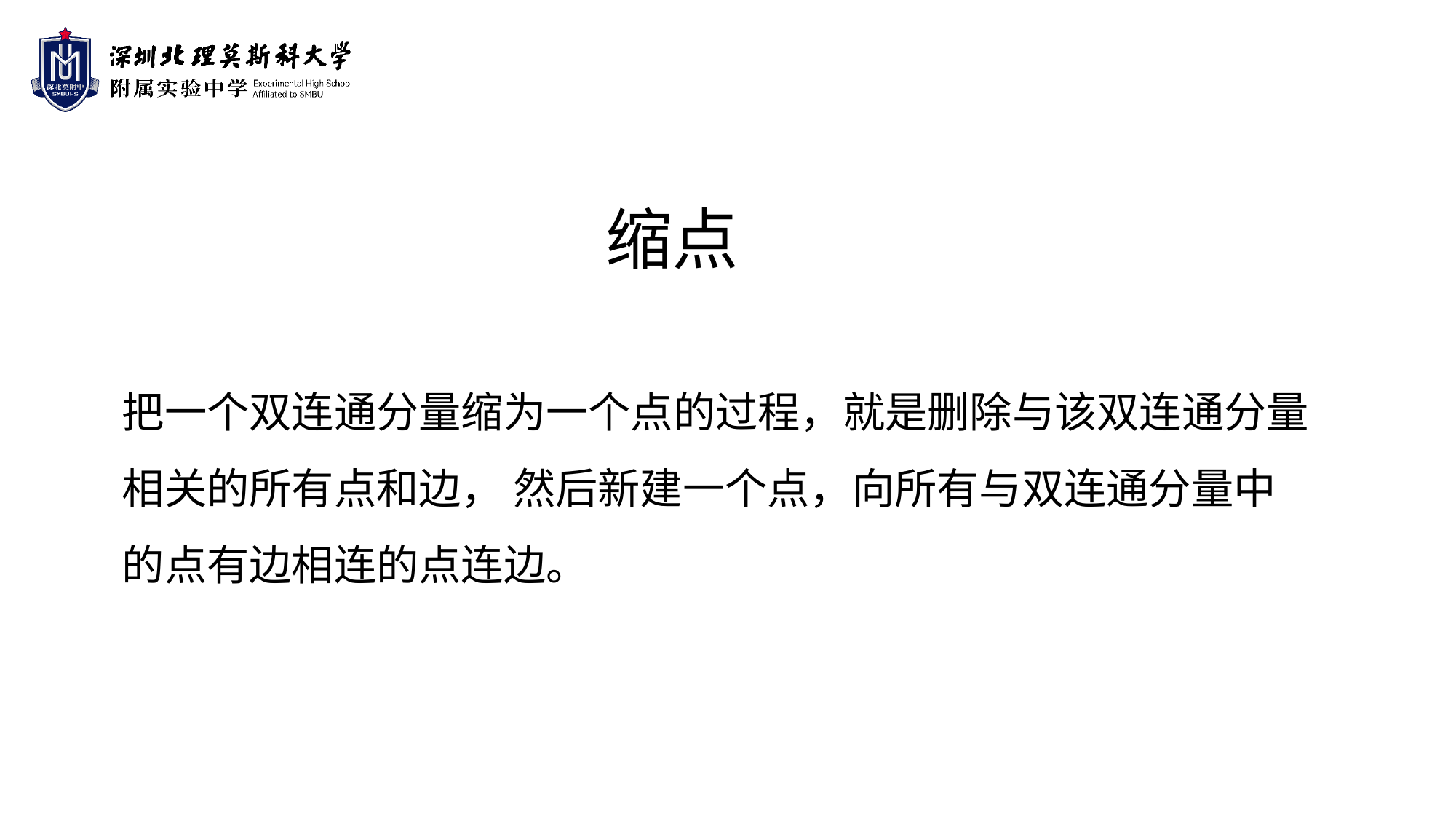

缩点
把一个双连通分量缩为一个点的过程，就是删除与该双连通分量相关的所有点和边， 然后新建一个点，向所有与双连通分量中的点有边相连的点连边。